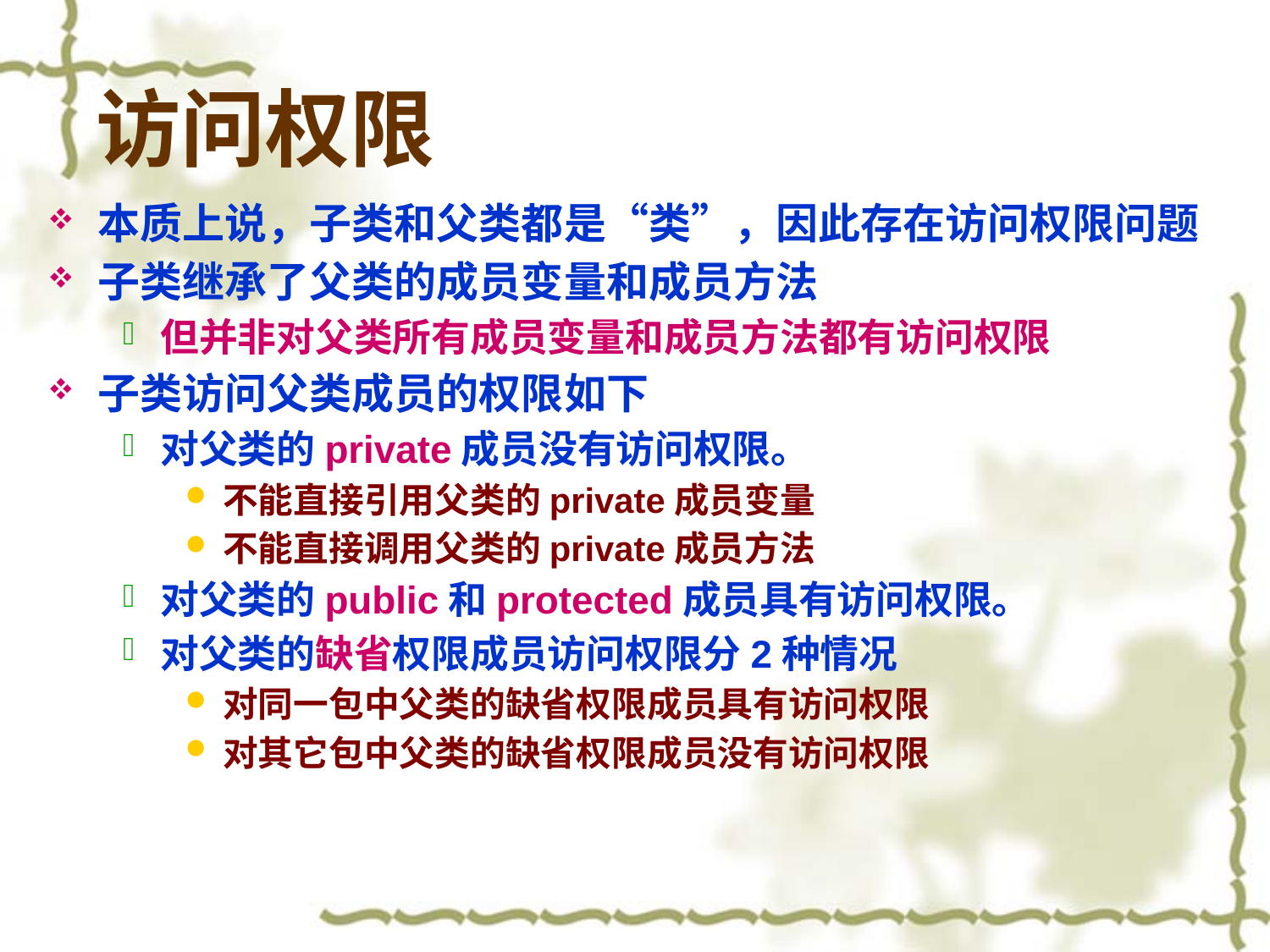

# 访问权限
本质上说，子类和父类都是“类”，因此存在访问权限问题
子类继承了父类的成员变量和成员方法
但并非对父类所有成员变量和成员方法都有访问权限
子类访问父类成员的权限如下
对父类的private成员没有访问权限。
不能直接引用父类的private成员变量
不能直接调用父类的private成员方法
对父类的public和protected成员具有访问权限。
对父类的缺省权限成员访问权限分2种情况
对同一包中父类的缺省权限成员具有访问权限
对其它包中父类的缺省权限成员没有访问权限